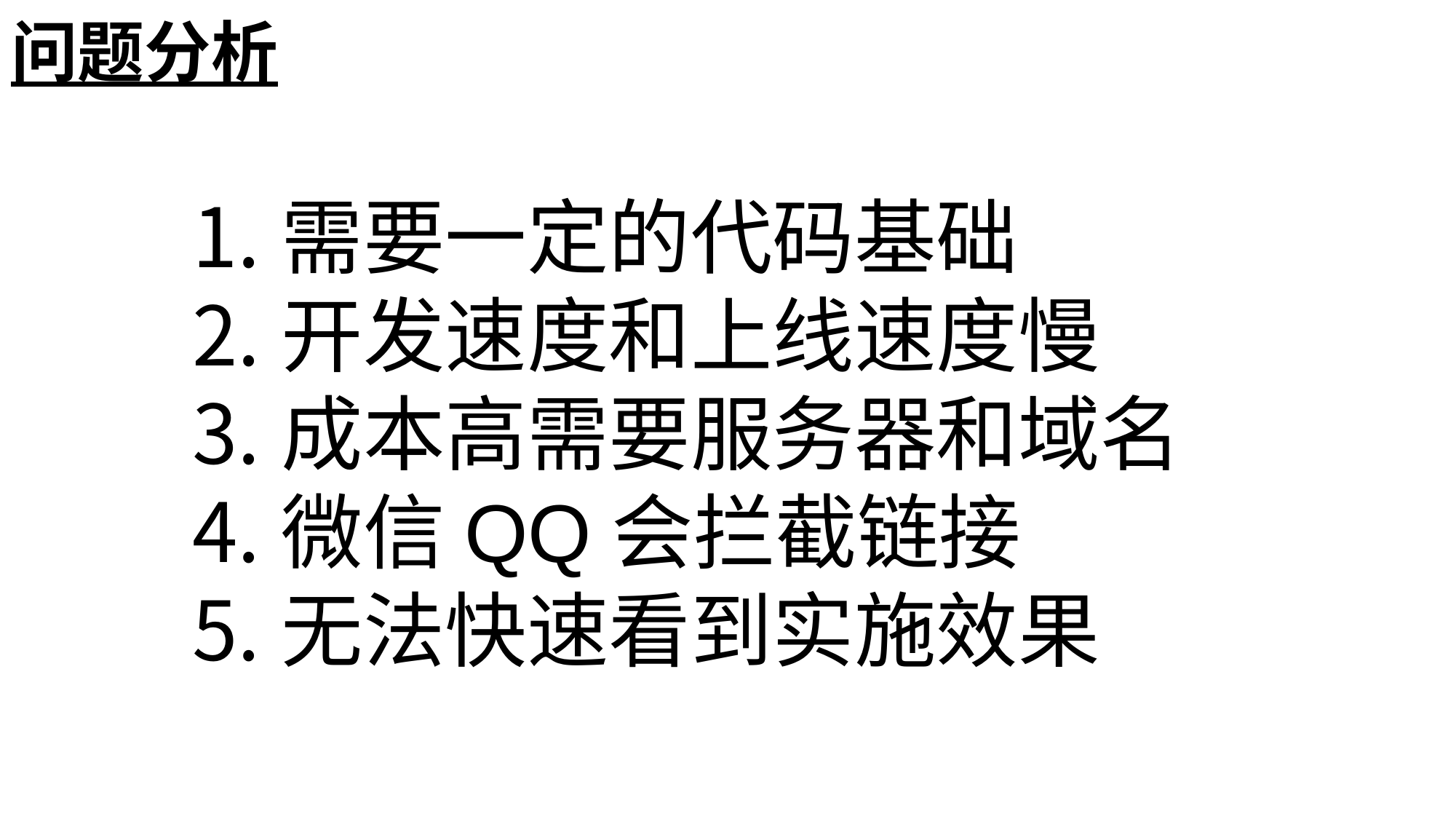

# 问题分析
需要一定的代码基础
开发速度和上线速度慢
成本高需要服务器和域名
微信QQ会拦截链接
无法快速看到实施效果
得到照片